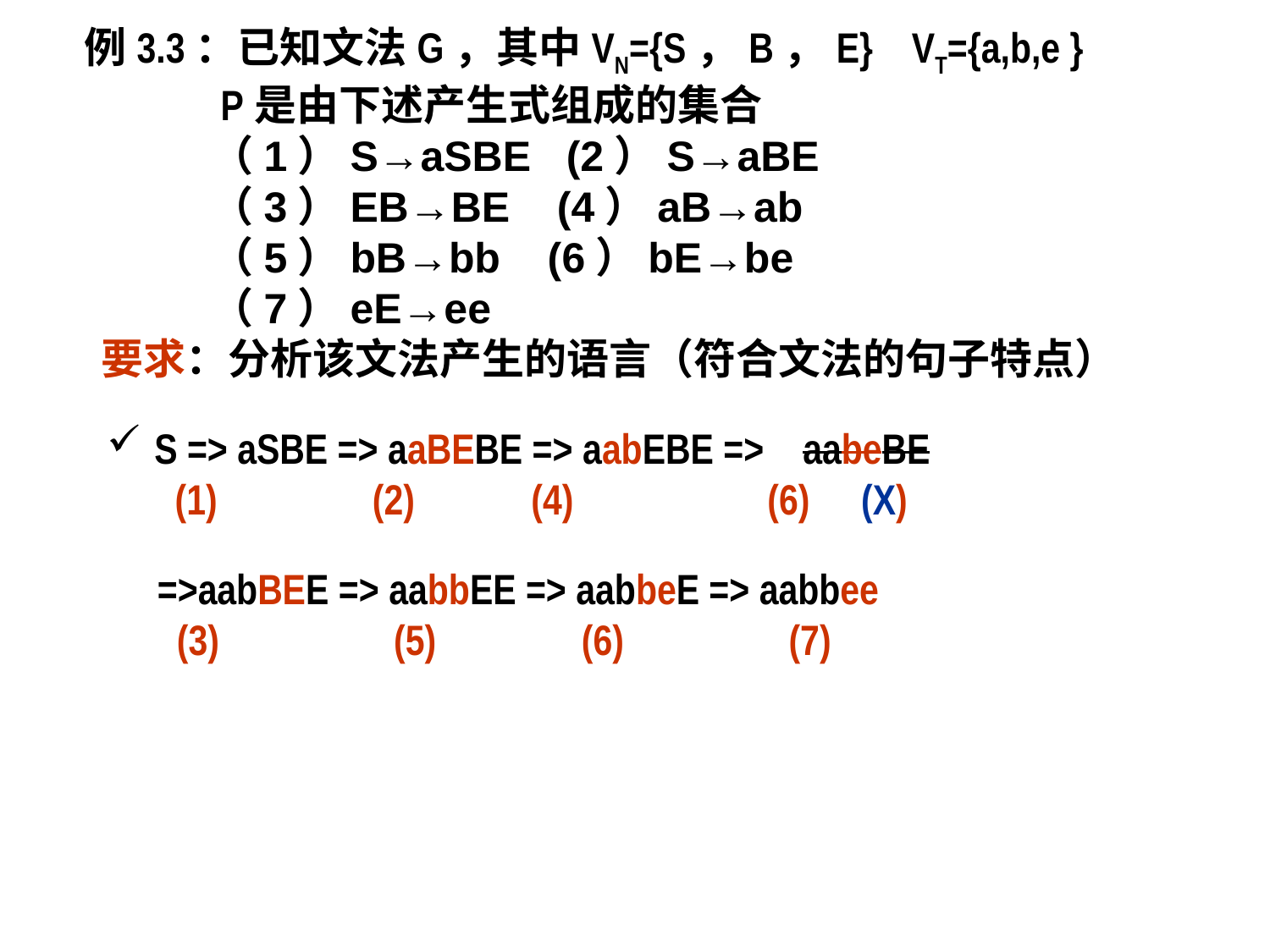

例3.3：已知文法G，其中VN={S，B，E}    VT={a,b,e }
              P是由下述产生式组成的集合
	（1）S→aSBE   (2）S→aBE
	（3）EB→BE    (4）aB→ab
	（5）bB→bb    (6）bE→be
	（7）eE→ee
要求：分析该文法产生的语言（符合文法的句子特点）
S => aSBE => aaBEBE => aabEBE =>    aabeBE
       (1)                (2)            (4)                    (6)     (Χ)
=>aabBEE => aabbEE => aabbeE => aabbee
  (3)                  (5)               (6)                 (7)